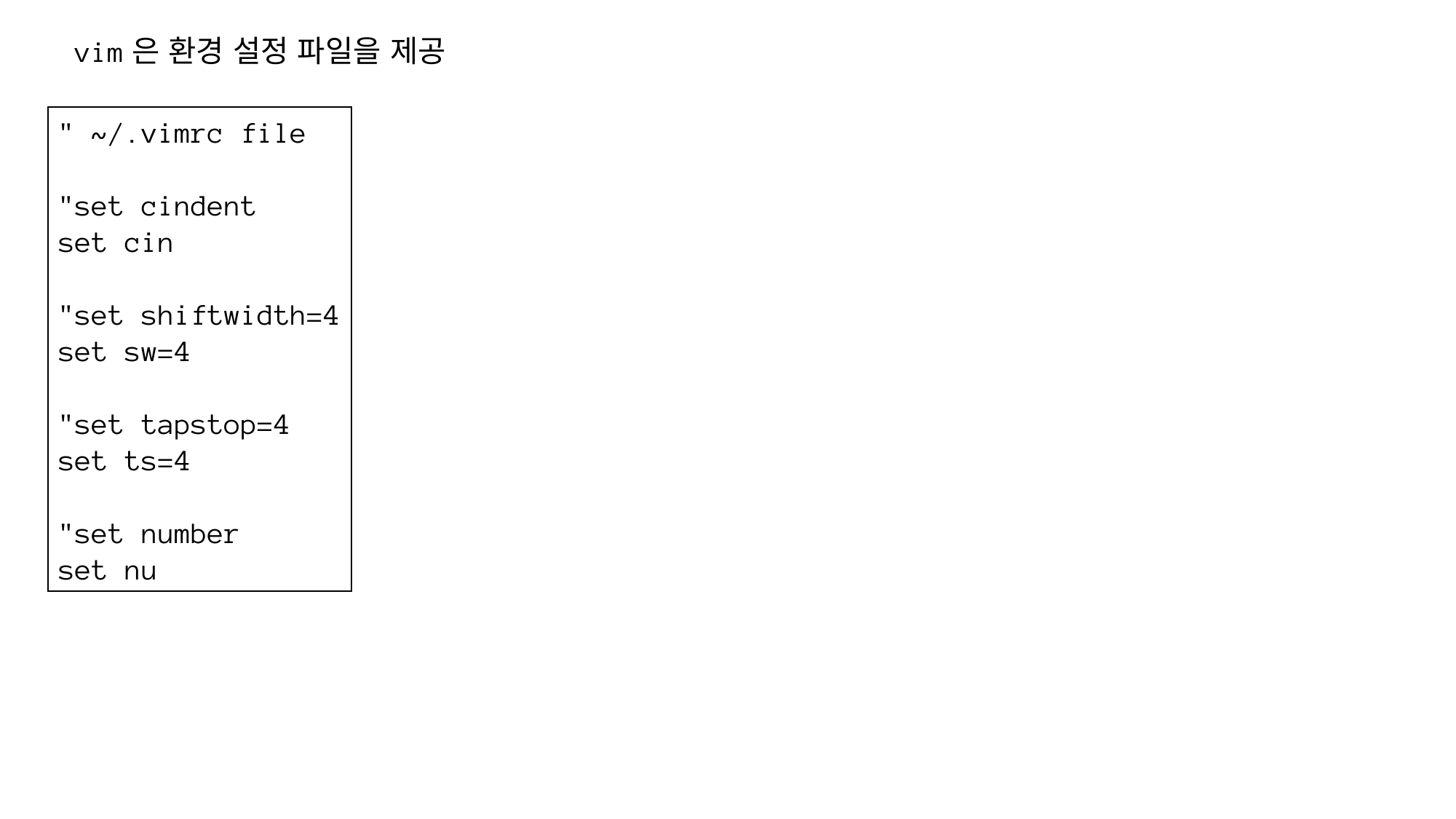

vim은 환경 설정 파일을 제공

" ~/.vimrc file

"set cindent
set cin

"set shiftwidth=4
set sw=4

"set tapstop=4
set ts=4

"set number
set nu